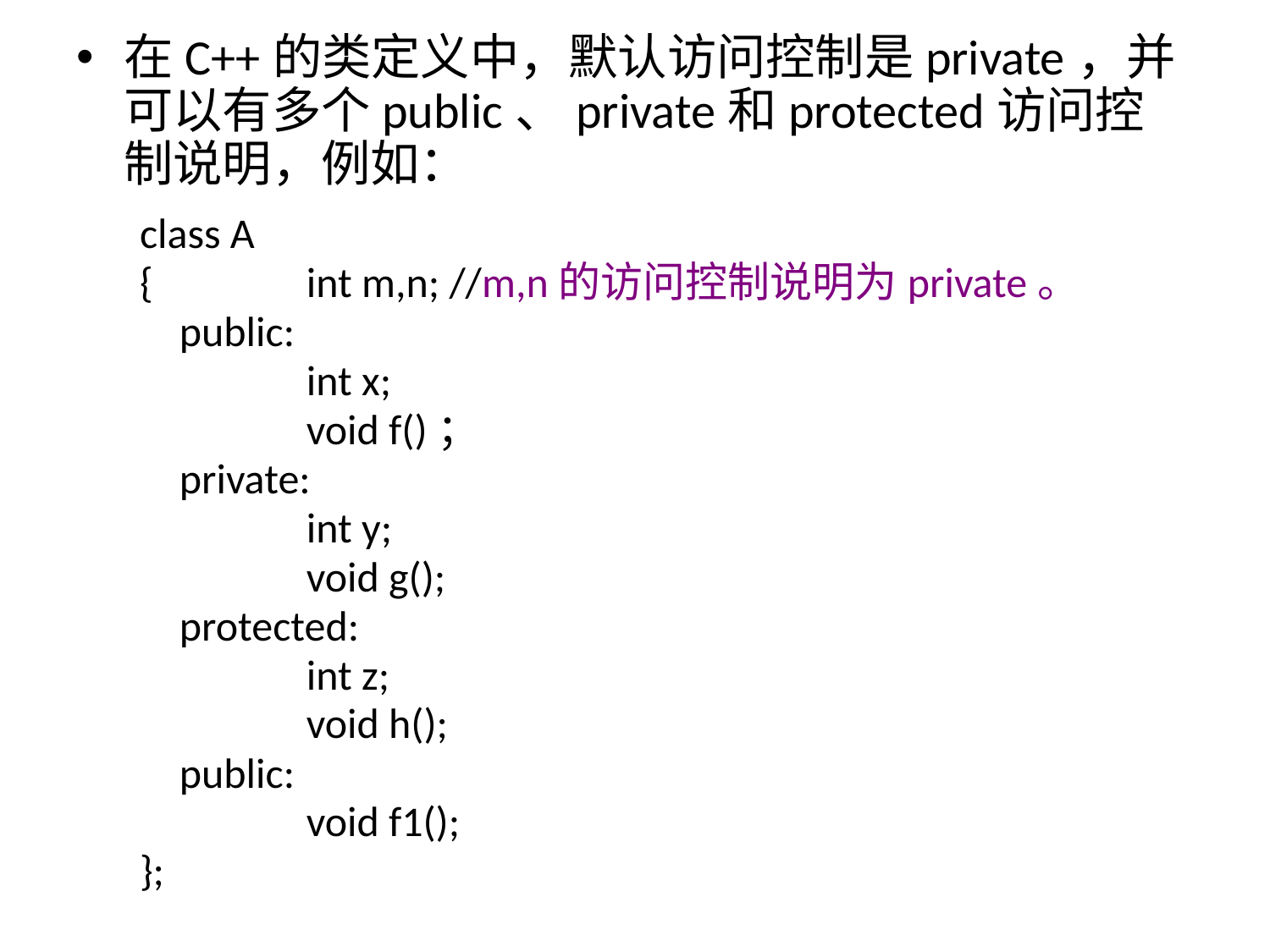

在C++的类定义中，默认访问控制是private，并可以有多个public、private和protected访问控制说明，例如：
class A
{		int m,n; //m,n的访问控制说明为private。
	public:
		int x;
		void f()；
	private:
		int y;
		void g();
	protected:
		int z;
		void h();
	public:
		void f1();
};